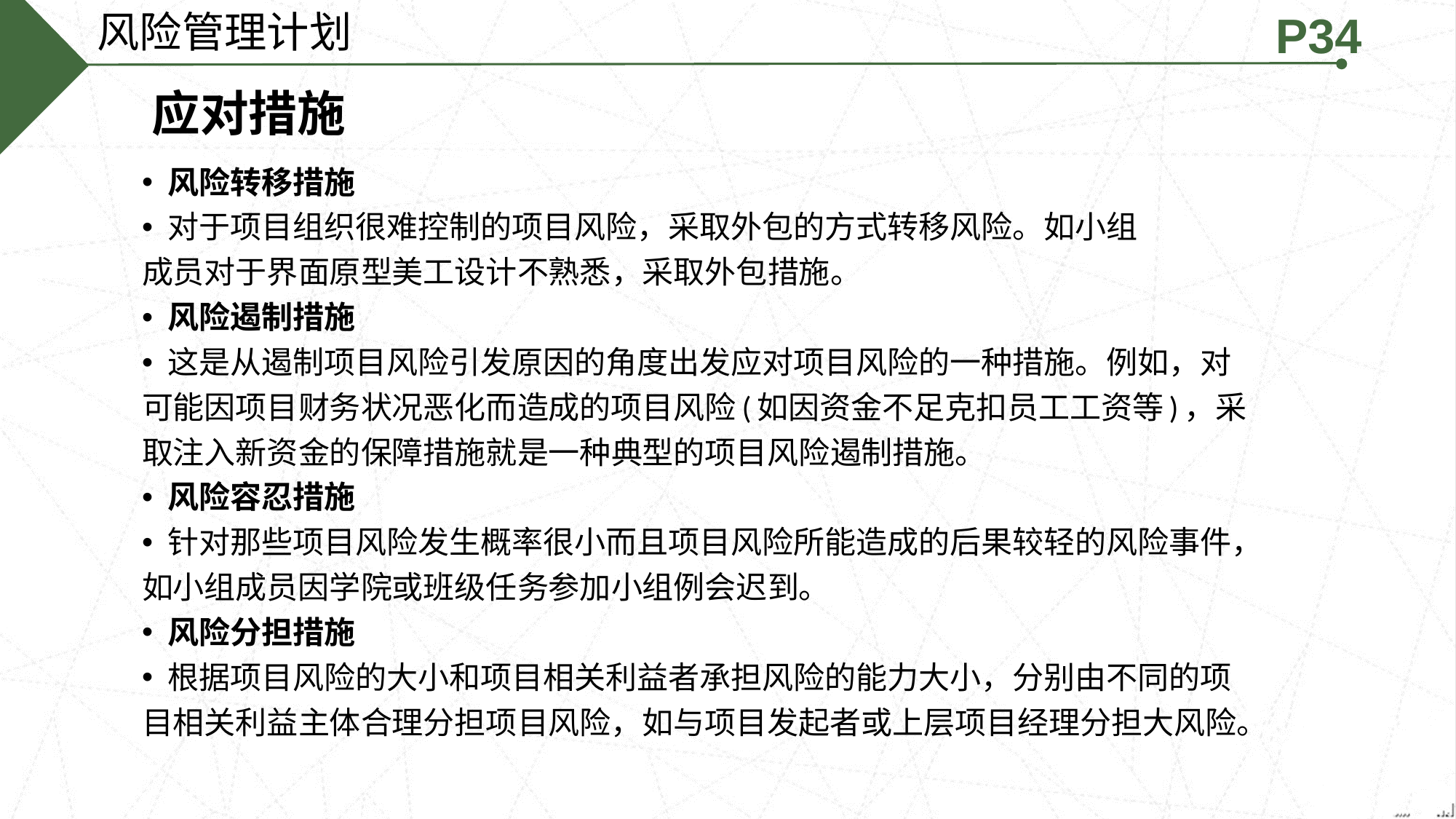

风险管理计划
P34

应对措施

风险转移措施
对于项目组织很难控制的项目风险，采取外包的方式转移风险。如小组
成员对于界面原型美工设计不熟悉，采取外包措施。
风险遏制措施
这是从遏制项目风险引发原因的角度出发应对项目风险的一种措施。例如，对
可能因项目财务状况恶化而造成的项目风险(如因资金不足克扣员工工资等)，采
取注入新资金的保障措施就是一种典型的项目风险遏制措施。
风险容忍措施
针对那些项目风险发生概率很小而且项目风险所能造成的后果较轻的风险事件，
如小组成员因学院或班级任务参加小组例会迟到。
风险分担措施
根据项目风险的大小和项目相关利益者承担风险的能力大小，分别由不同的项
目相关利益主体合理分担项目风险，如与项目发起者或上层项目经理分担大风险。